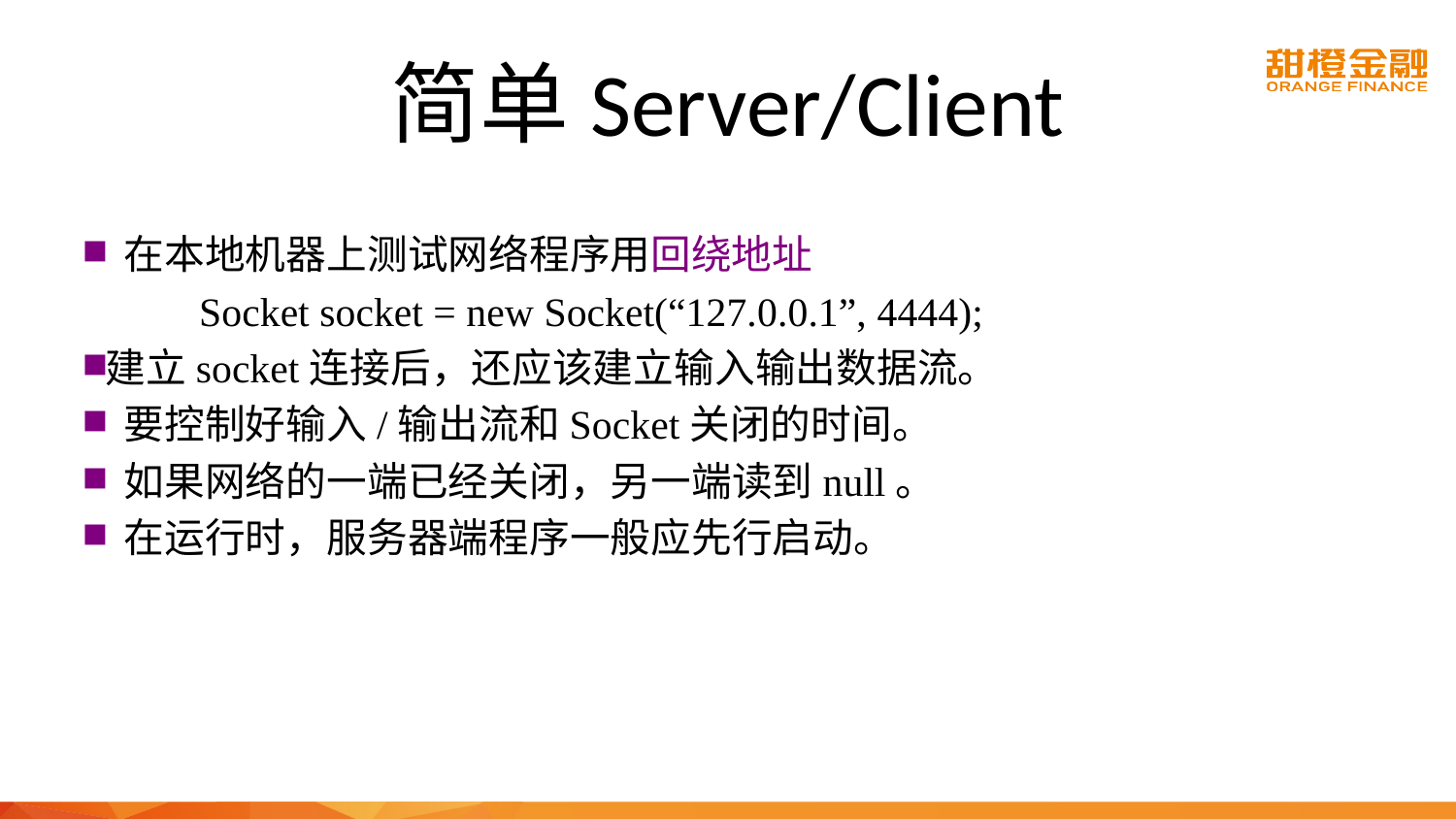

# 简单Server/Client
 在本地机器上测试网络程序用回绕地址
           Socket socket = new Socket(“127.0.0.1”, 4444);
建立socket连接后，还应该建立输入输出数据流。
 要控制好输入/输出流和Socket关闭的时间。
 如果网络的一端已经关闭，另一端读到null。
 在运行时，服务器端程序一般应先行启动。